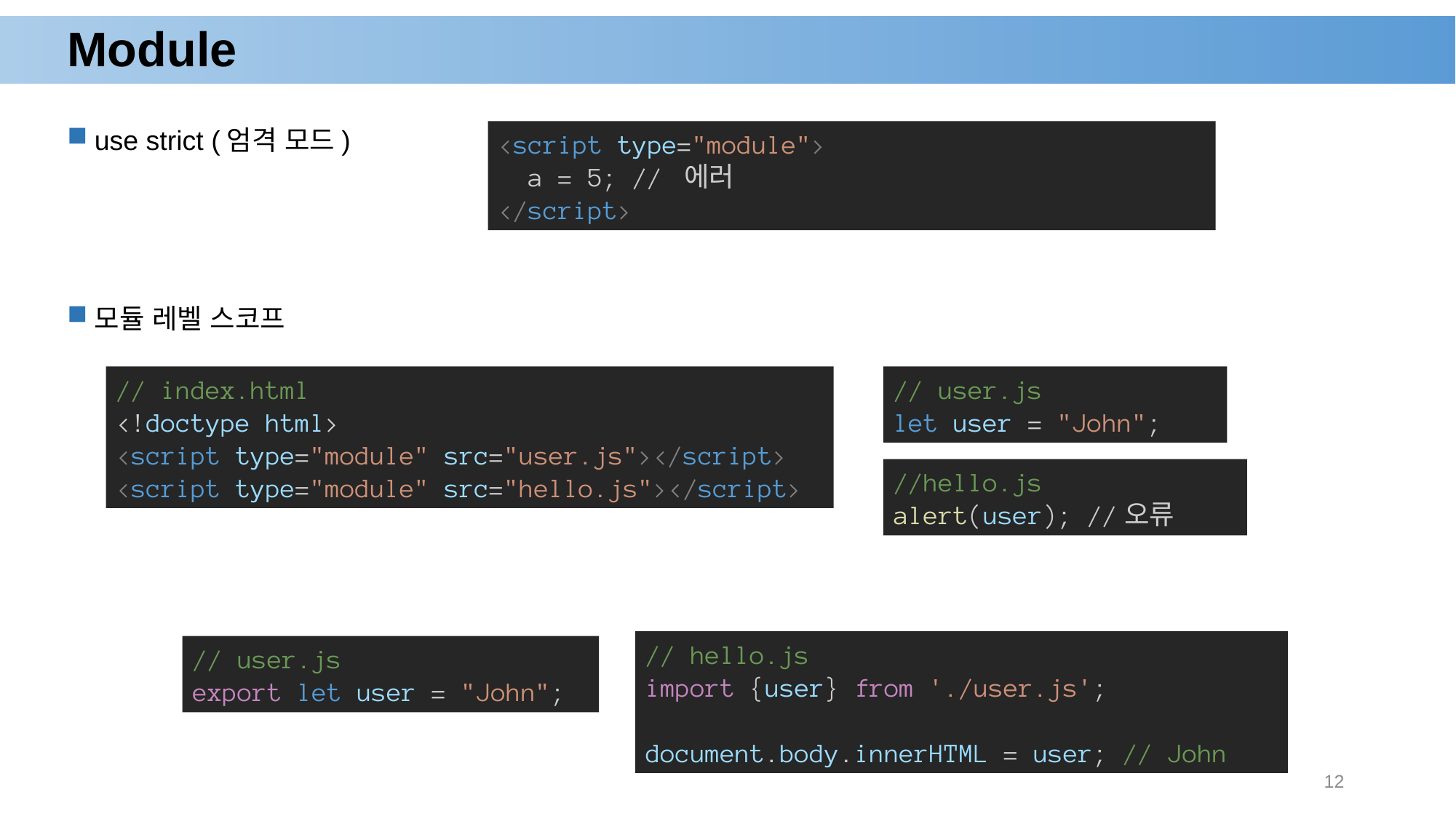

# Module
use strict (엄격 모드)

모듈 레벨 스코프
<script type="module">
  a = 5; // 에러
</script>
// index.html
<!doctype html>
<script type="module" src="user.js"></script>
<script type="module" src="hello.js"></script>
// user.js
let user = "John";
//hello.js
alert(user); //오류
// hello.js
import {user} from './user.js';
document.body.innerHTML = user; // John
// user.js
export let user = "John";
12